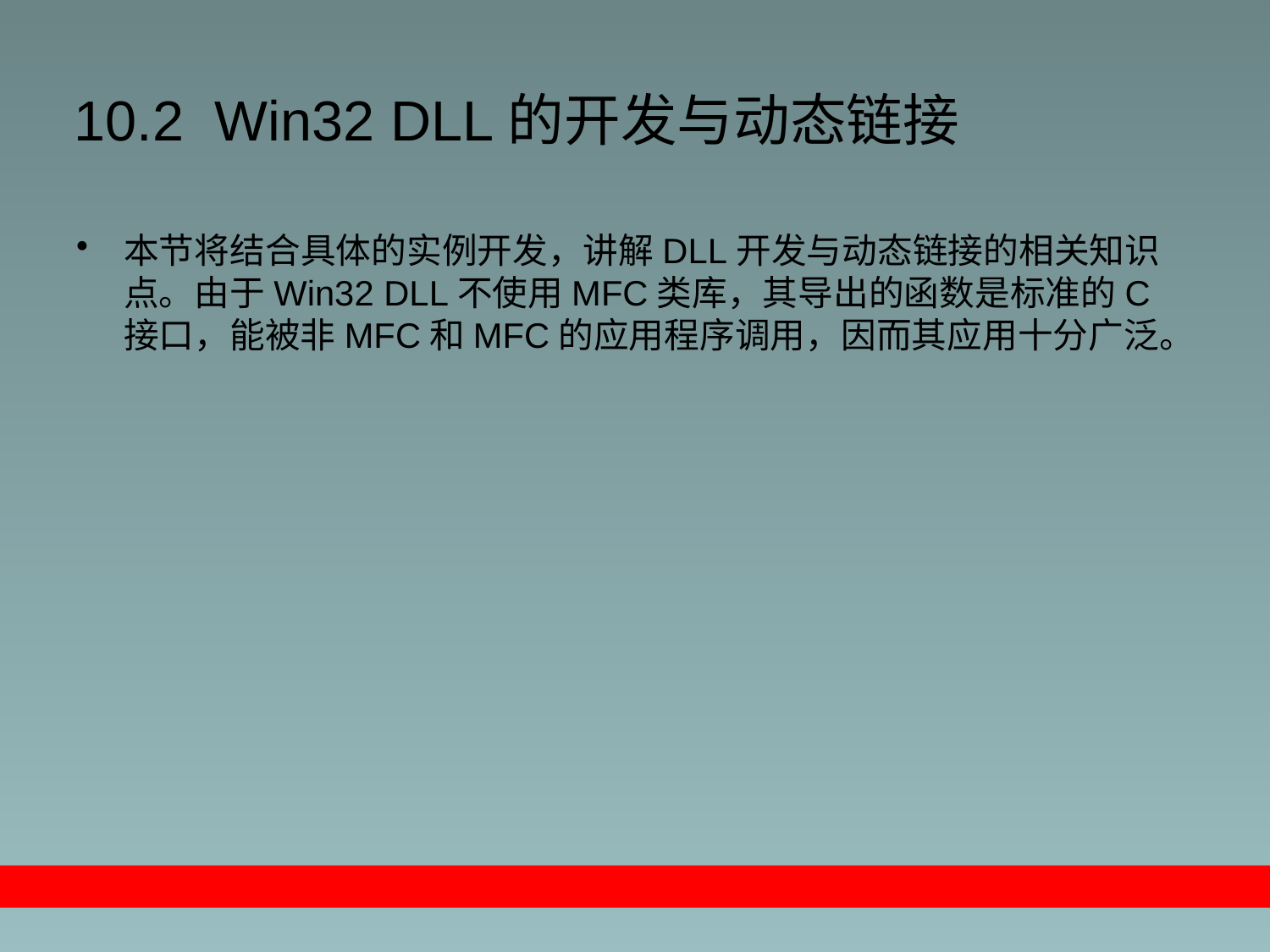

# 10.2  Win32 DLL的开发与动态链接
本节将结合具体的实例开发，讲解DLL开发与动态链接的相关知识点。由于Win32 DLL不使用MFC类库，其导出的函数是标准的C接口，能被非MFC和MFC的应用程序调用，因而其应用十分广泛。